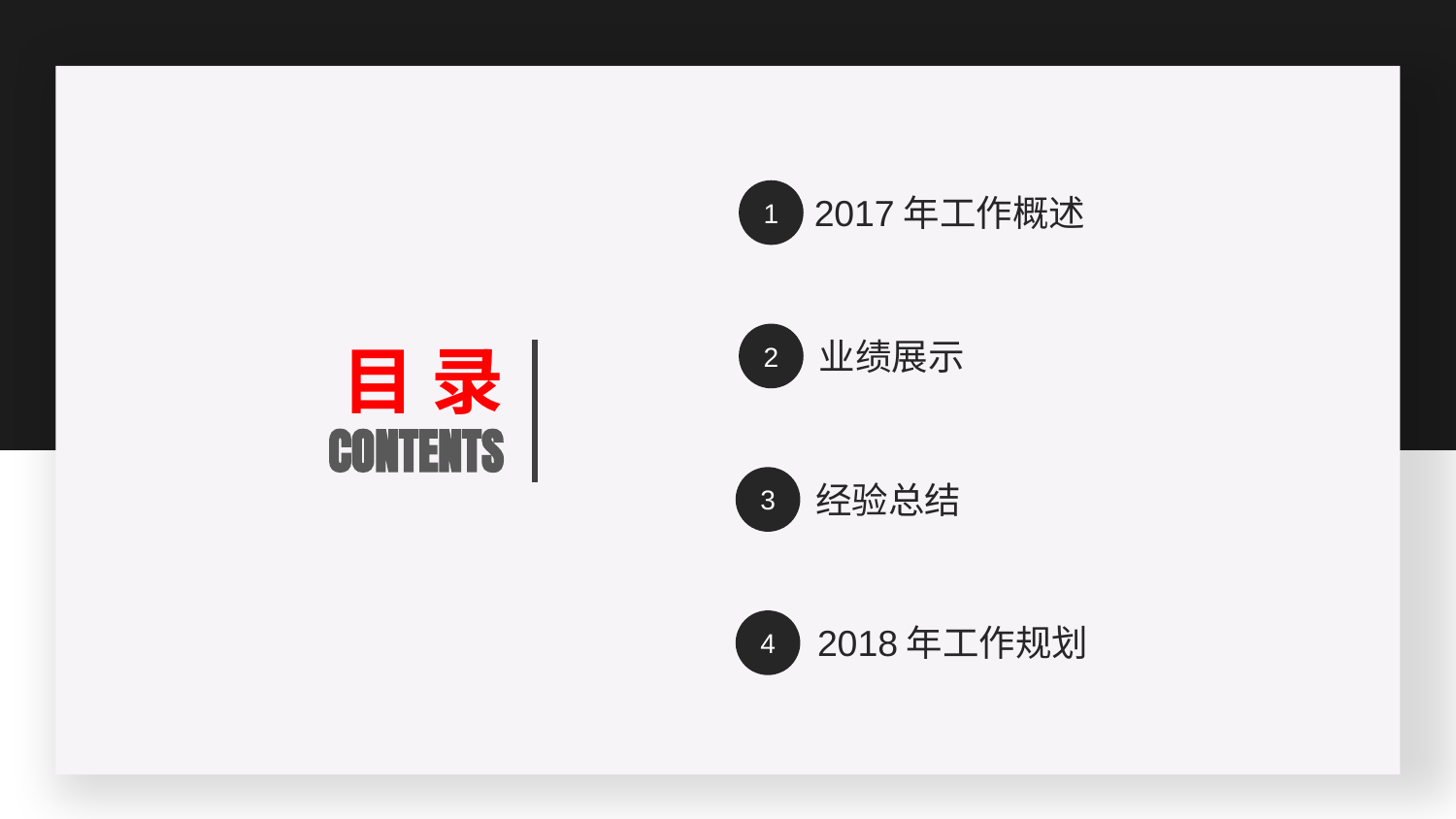

1
2017年工作概述
2
业绩展示
目 录
CONTENTS
3
经验总结
4
2018年工作规划